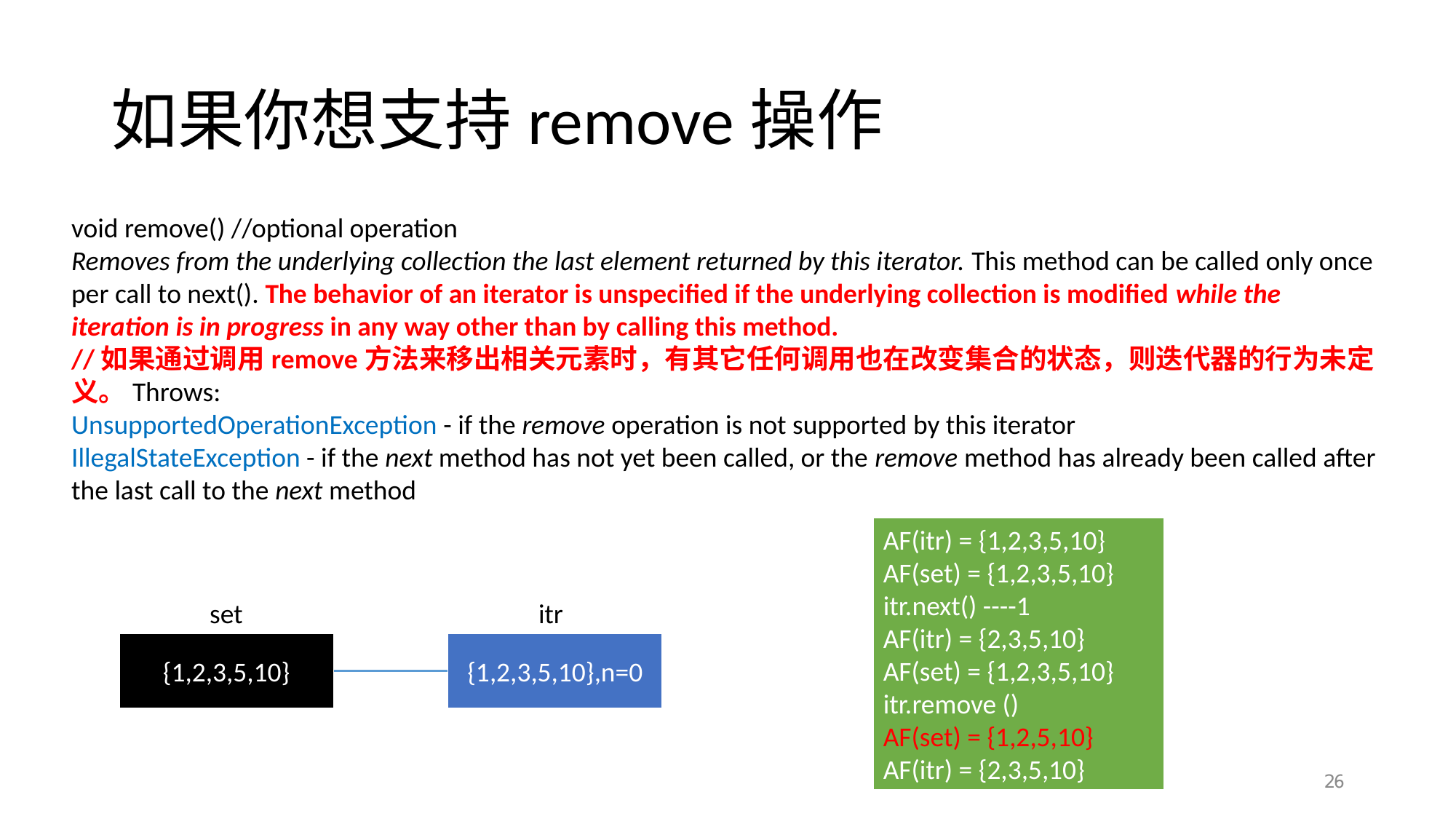

# 如果你想支持remove操作
void remove() //optional operation
Removes from the underlying collection the last element returned by this iterator. This method can be called only once per call to next(). The behavior of an iterator is unspecified if the underlying collection is modified while the iteration is in progress in any way other than by calling this method.
//如果通过调用remove方法来移出相关元素时，有其它任何调用也在改变集合的状态，则迭代器的行为未定义。Throws:
UnsupportedOperationException - if the remove operation is not supported by this iterator
IllegalStateException - if the next method has not yet been called, or the remove method has already been called after the last call to the next method
AF(itr) = {1,2,3,5,10}
AF(set) = {1,2,3,5,10}
itr.next() ----1
AF(itr) = {2,3,5,10}
AF(set) = {1,2,3,5,10}
itr.remove ()
AF(set) = {1,2,5,10}
AF(itr) = {2,3,5,10}
set
itr
{1,2,3,5,10}
{1,2,3,5,10},n=0
26